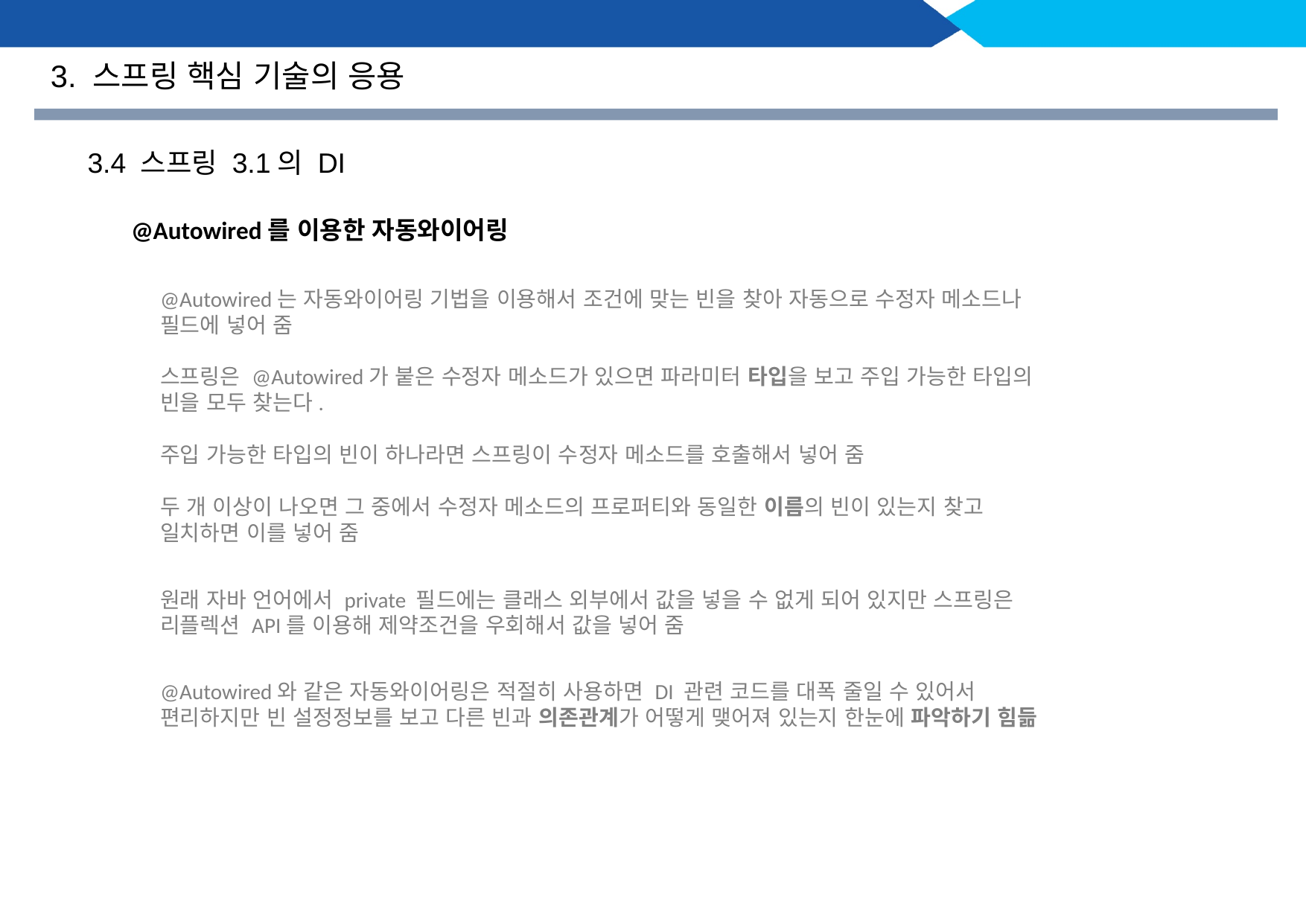

3. 스프링 핵심 기술의 응용
3.4 스프링 3.1의 DI
@Autowired를 이용한 자동와이어링
@Autowired는 자동와이어링 기법을 이용해서 조건에 맞는 빈을 찾아 자동으로 수정자 메소드나 필드에 넣어 줌

스프링은 @Autowired가 붙은 수정자 메소드가 있으면 파라미터 타입을 보고 주입 가능한 타입의 빈을 모두 찾는다.

주입 가능한 타입의 빈이 하나라면 스프링이 수정자 메소드를 호출해서 넣어 줌

두 개 이상이 나오면 그 중에서 수정자 메소드의 프로퍼티와 동일한 이름의 빈이 있는지 찾고 일치하면 이를 넣어 줌

원래 자바 언어에서 private 필드에는 클래스 외부에서 값을 넣을 수 없게 되어 있지만 스프링은 리플렉션 API를 이용해 제약조건을 우회해서 값을 넣어 줌
@Autowired와 같은 자동와이어링은 적절히 사용하면 DI 관련 코드를 대폭 줄일 수 있어서 편리하지만 빈 설정정보를 보고 다른 빈과 의존관계가 어떻게 맺어져 있는지 한눈에 파악하기 힘듦